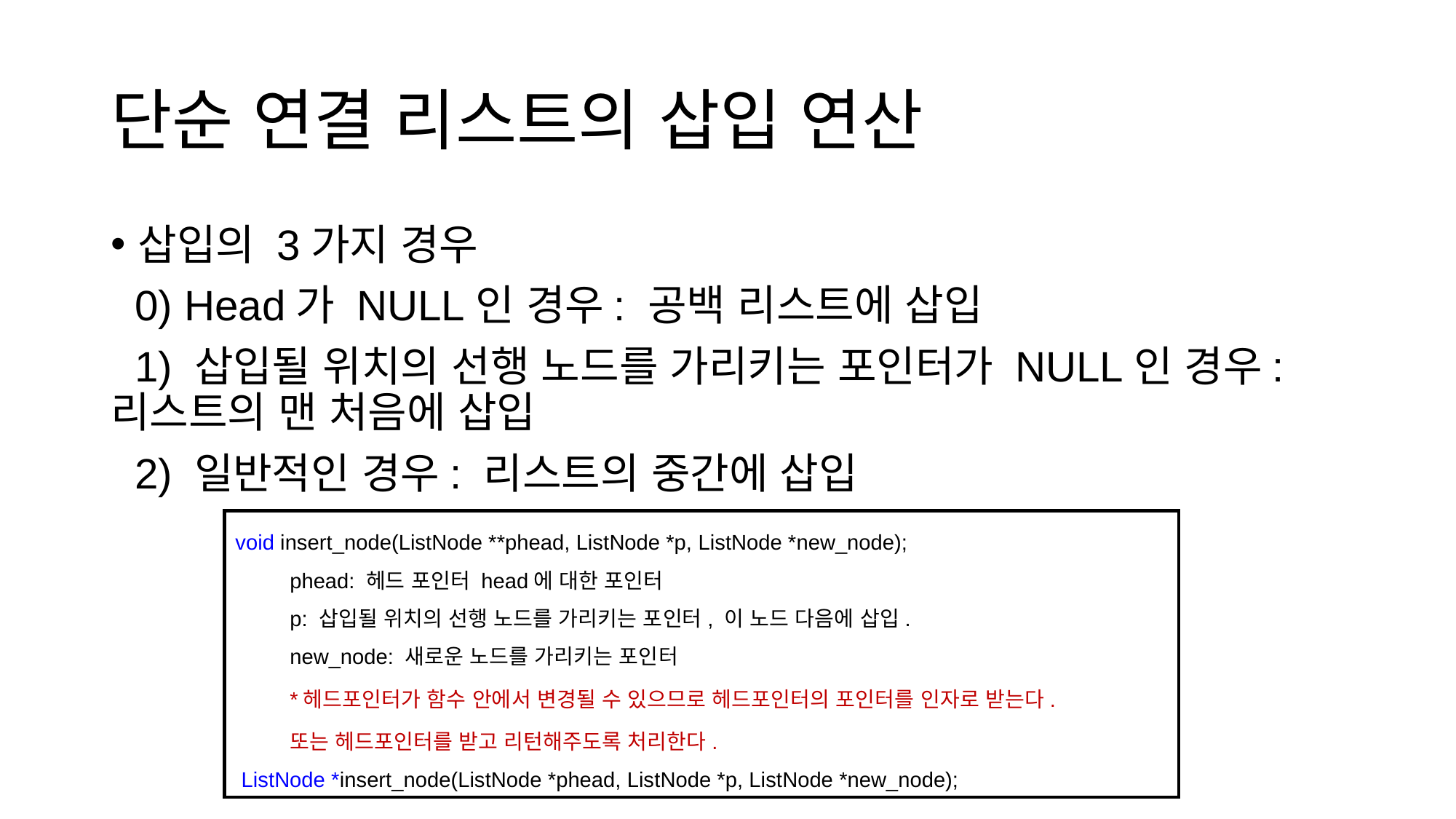

# 단순 연결 리스트의 삽입 연산
삽입의 3가지 경우
  0) Head가 NULL인 경우: 공백 리스트에 삽입
  1) 삽입될 위치의 선행 노드를 가리키는 포인터가 NULL인 경우: 리스트의 맨 처음에 삽입
  2) 일반적인 경우: 리스트의 중간에 삽입

void insert_node(ListNode **phead, ListNode *p, ListNode *new_node);
phead: 헤드 포인터 head에 대한 포인터
p: 삽입될 위치의 선행 노드를 가리키는 포인터, 이 노드 다음에 삽입.
new_node: 새로운 노드를 가리키는 포인터
*헤드포인터가 함수 안에서 변경될 수 있으므로 헤드포인터의 포인터를 인자로 받는다.
또는 헤드포인터를 받고 리턴해주도록 처리한다.
 ListNode *insert_node(ListNode *phead, ListNode *p, ListNode *new_node);